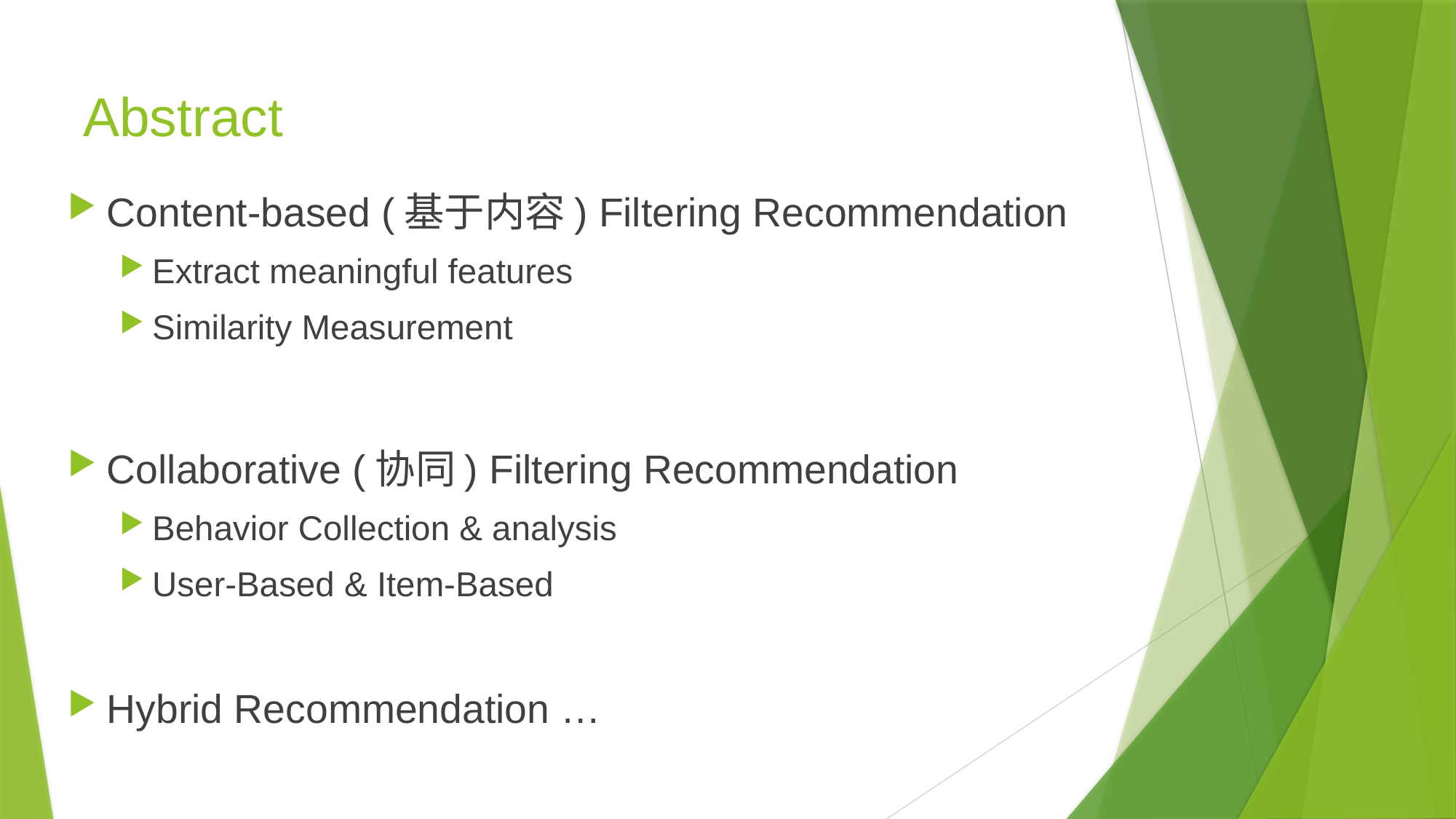

# Abstract
Content-based (基于内容) Filtering Recommendation
Extract meaningful features
Similarity Measurement

Collaborative (协同) Filtering Recommendation
Behavior Collection & analysis
User-Based & Item-Based

Hybrid Recommendation …